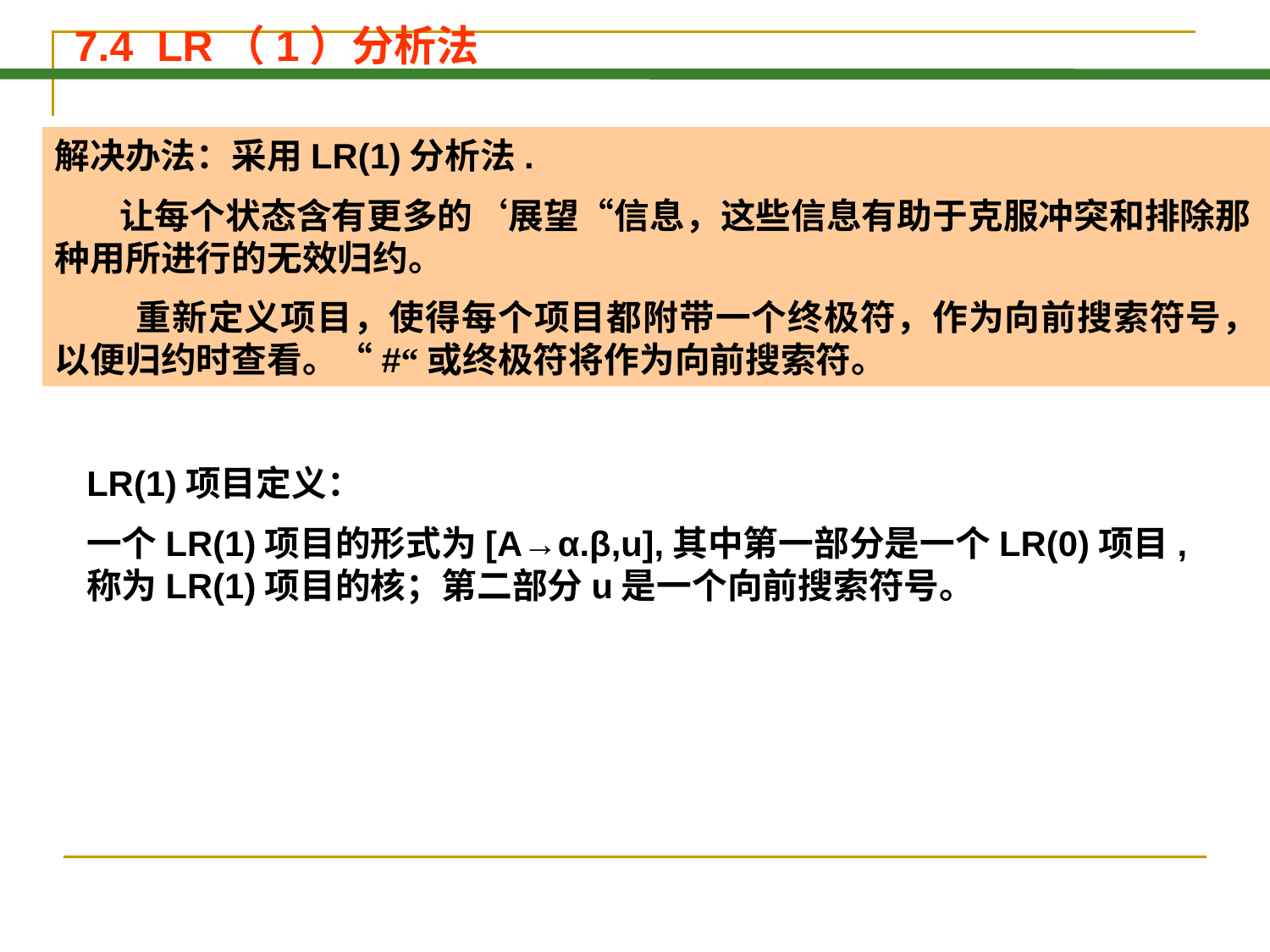

7.4  LR（1）分析法

解决办法：采用LR(1)分析法.
       让每个状态含有更多的‘展望“信息，这些信息有助于克服冲突和排除那种用所进行的无效归约。
        重新定义项目，使得每个项目都附带一个终极符，作为向前搜索符号，以便归约时查看。“#“或终极符将作为向前搜索符。
LR(1)项目定义：
一个LR(1)项目的形式为[A→α.β,u],其中第一部分是一个LR(0)项目,称为LR(1)项目的核；第二部分u是一个向前搜索符号。

99